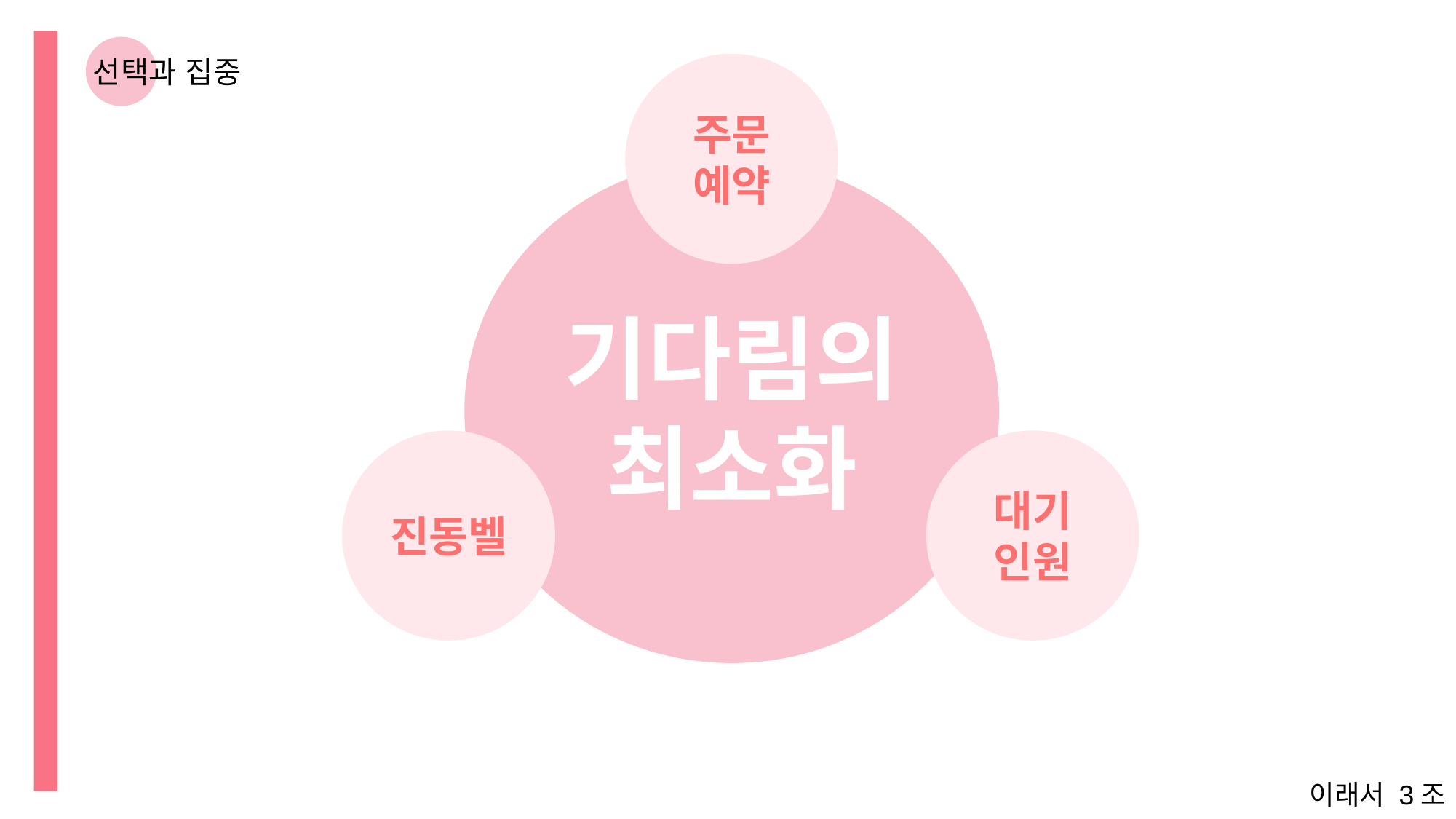

선택과 집중
주문
예약
기다림의
최소화

대기
인원
진동벨
이래서 3조